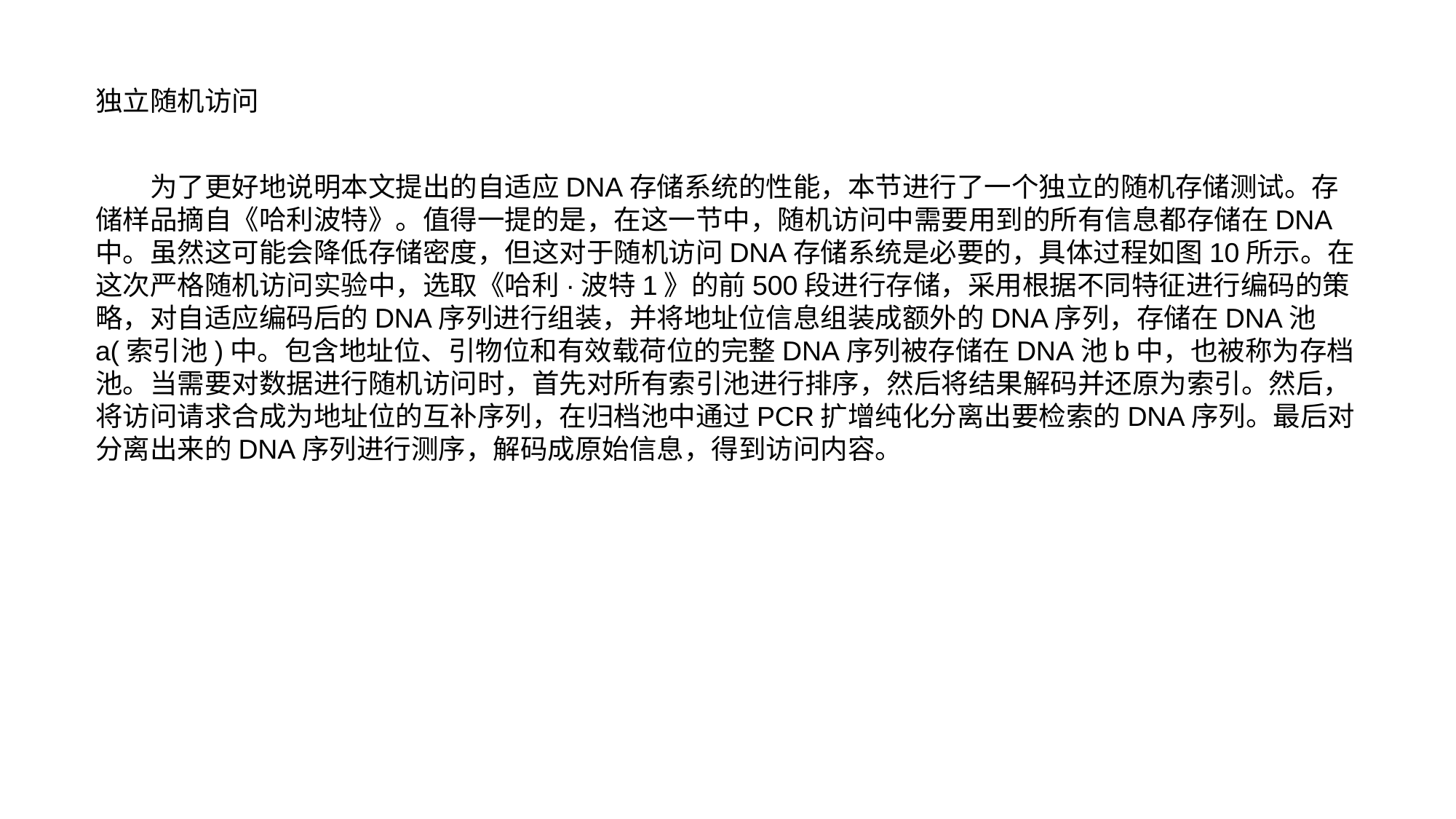

独立随机访问
为了更好地说明本文提出的自适应DNA存储系统的性能，本节进行了一个独立的随机存储测试。存储样品摘自《哈利波特》。值得一提的是，在这一节中，随机访问中需要用到的所有信息都存储在DNA中。虽然这可能会降低存储密度，但这对于随机访问DNA存储系统是必要的，具体过程如图10所示。在这次严格随机访问实验中，选取《哈利·波特1》的前500段进行存储，采用根据不同特征进行编码的策略，对自适应编码后的DNA序列进行组装，并将地址位信息组装成额外的DNA序列，存储在DNA池a(索引池)中。包含地址位、引物位和有效载荷位的完整DNA序列被存储在DNA池b中，也被称为存档池。当需要对数据进行随机访问时，首先对所有索引池进行排序，然后将结果解码并还原为索引。然后，将访问请求合成为地址位的互补序列，在归档池中通过PCR扩增纯化分离出要检索的DNA序列。最后对分离出来的DNA序列进行测序，解码成原始信息，得到访问内容。